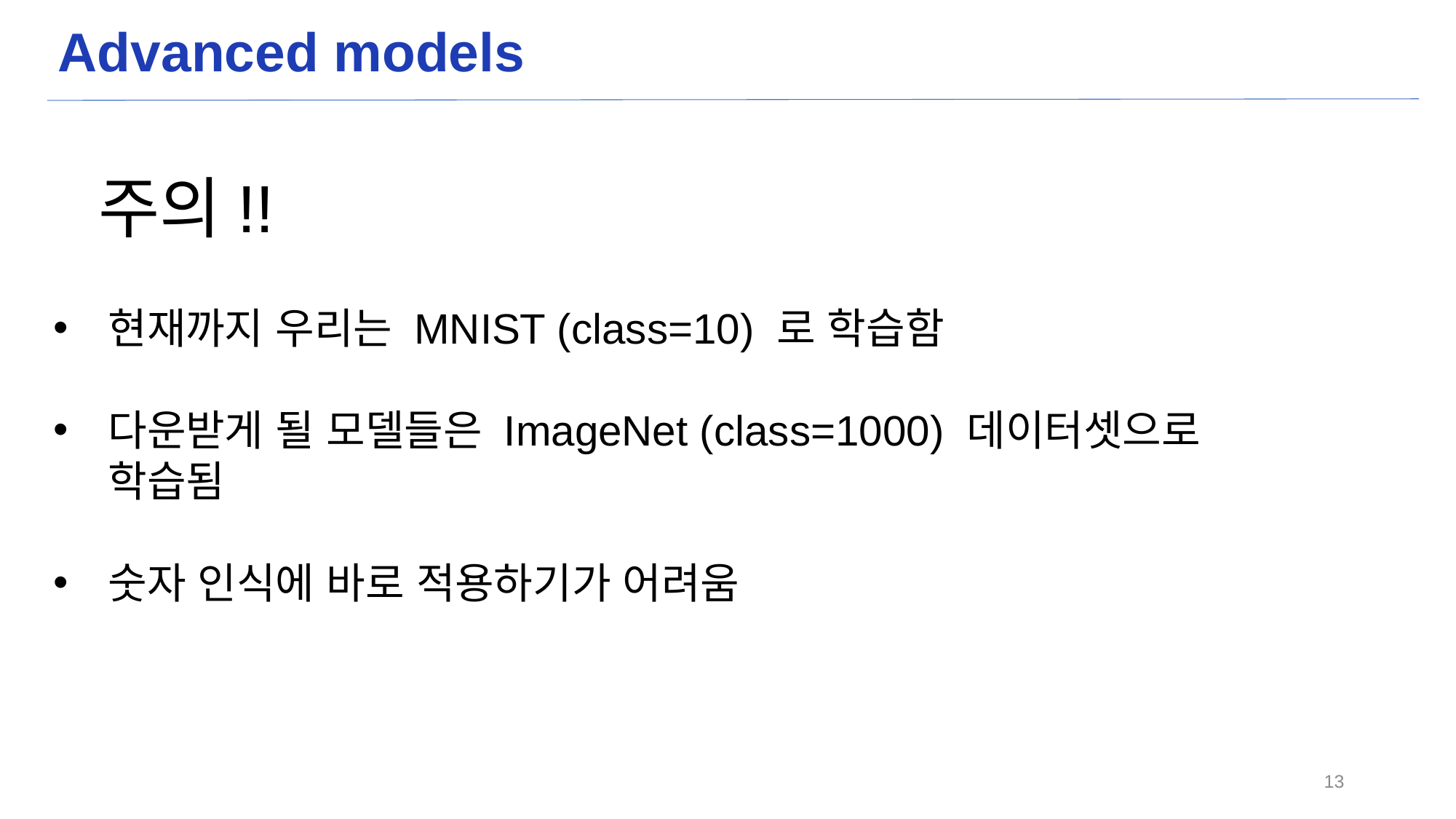

# Advanced models
주의!!
현재까지 우리는 MNIST (class=10) 로 학습함

다운받게 될 모델들은 ImageNet (class=1000) 데이터셋으로
학습됨

숫자 인식에 바로 적용하기가 어려움
13